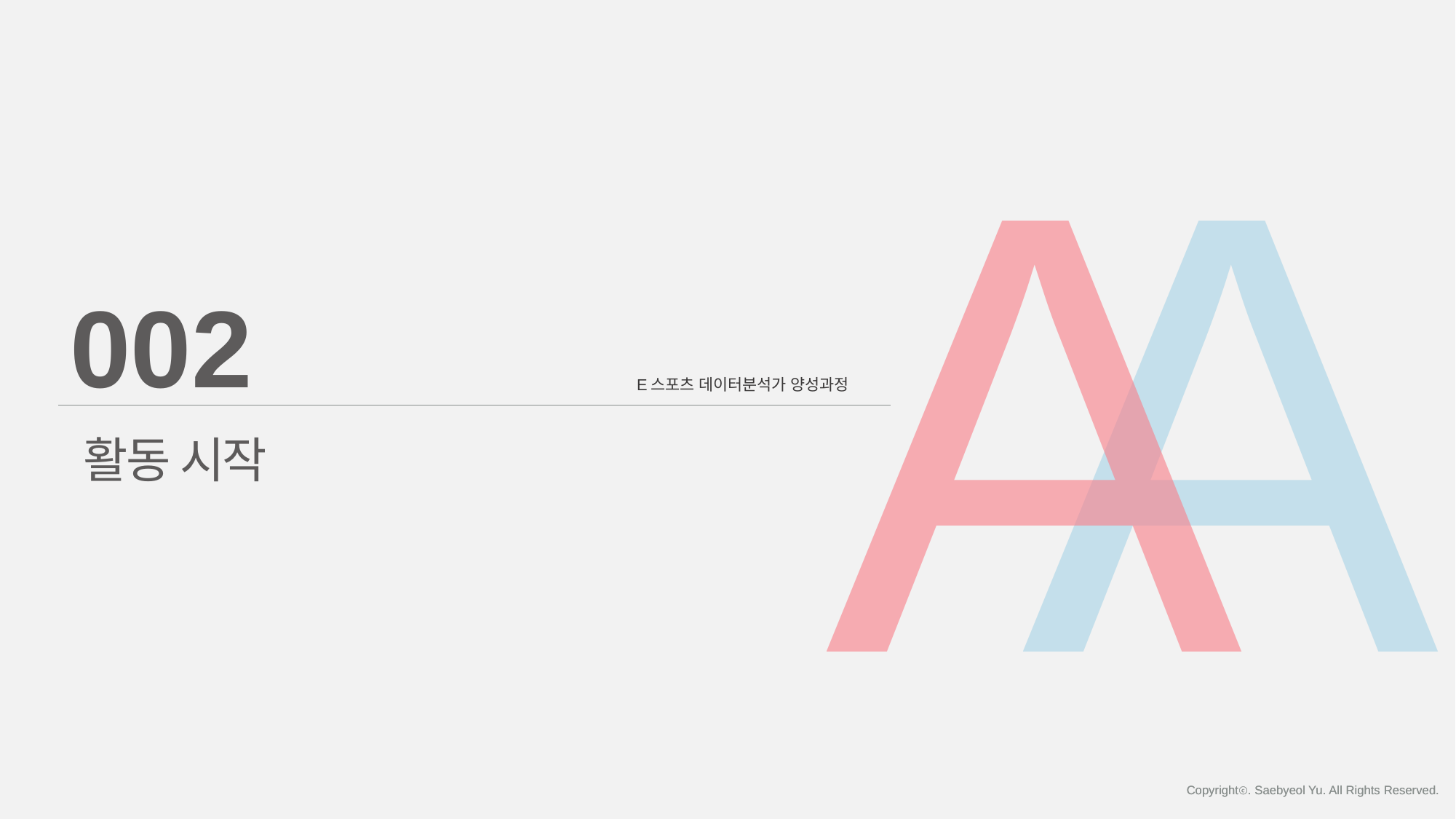

A
A
002
E스포츠 데이터분석가 양성과정
활동 시작
Copyrightⓒ. Saebyeol Yu. All Rights Reserved.